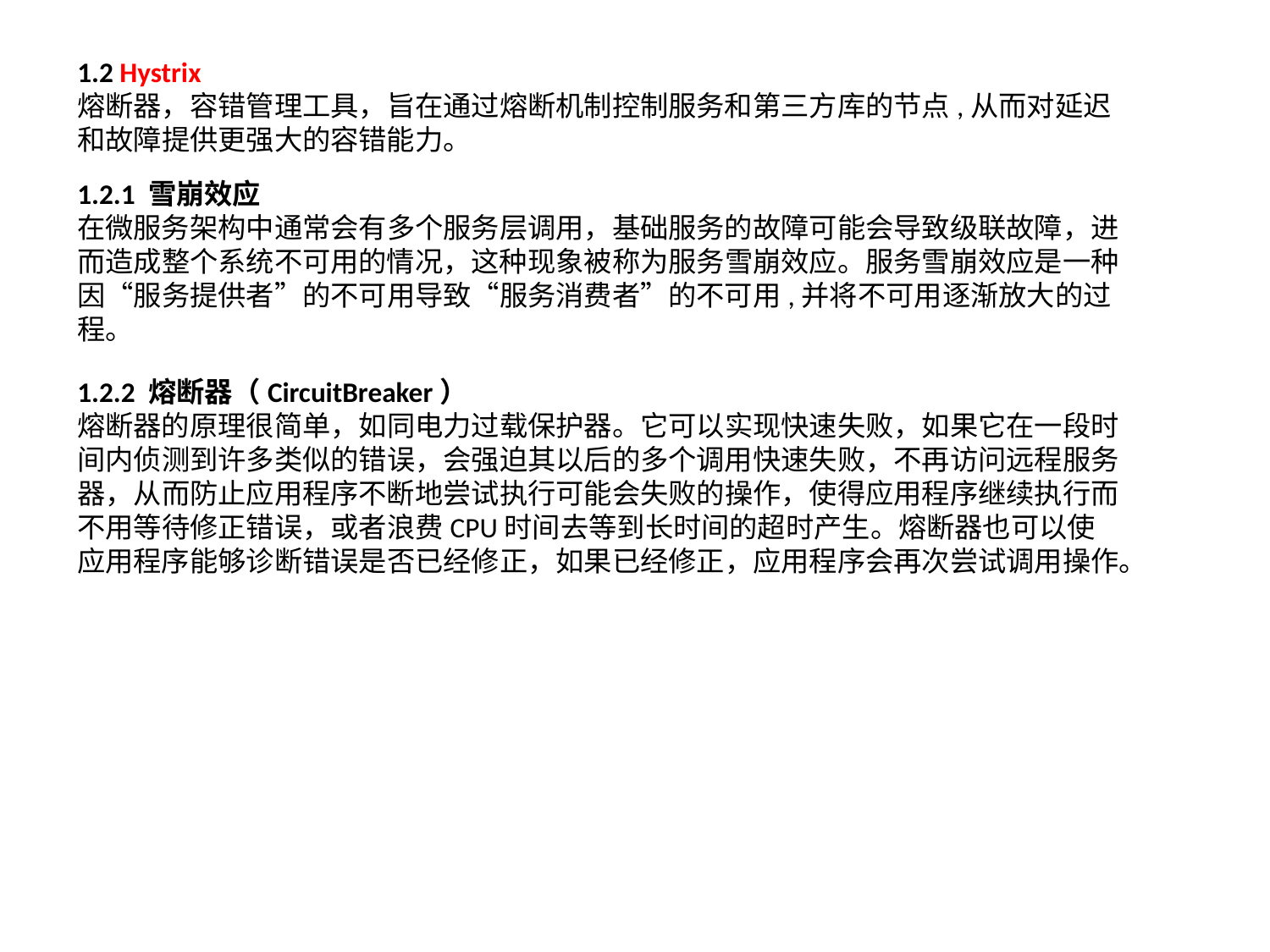

1.2 Hystrix
熔断器，容错管理工具，旨在通过熔断机制控制服务和第三方库的节点,从而对延迟和故障提供更强大的容错能力。
1.2.1 雪崩效应
在微服务架构中通常会有多个服务层调用，基础服务的故障可能会导致级联故障，进而造成整个系统不可用的情况，这种现象被称为服务雪崩效应。服务雪崩效应是一种因“服务提供者”的不可用导致“服务消费者”的不可用,并将不可用逐渐放大的过程。
1.2.2 熔断器（CircuitBreaker）
熔断器的原理很简单，如同电力过载保护器。它可以实现快速失败，如果它在一段时间内侦测到许多类似的错误，会强迫其以后的多个调用快速失败，不再访问远程服务器，从而防止应用程序不断地尝试执行可能会失败的操作，使得应用程序继续执行而不用等待修正错误，或者浪费CPU时间去等到长时间的超时产生。熔断器也可以使应用程序能够诊断错误是否已经修正，如果已经修正，应用程序会再次尝试调用操作。